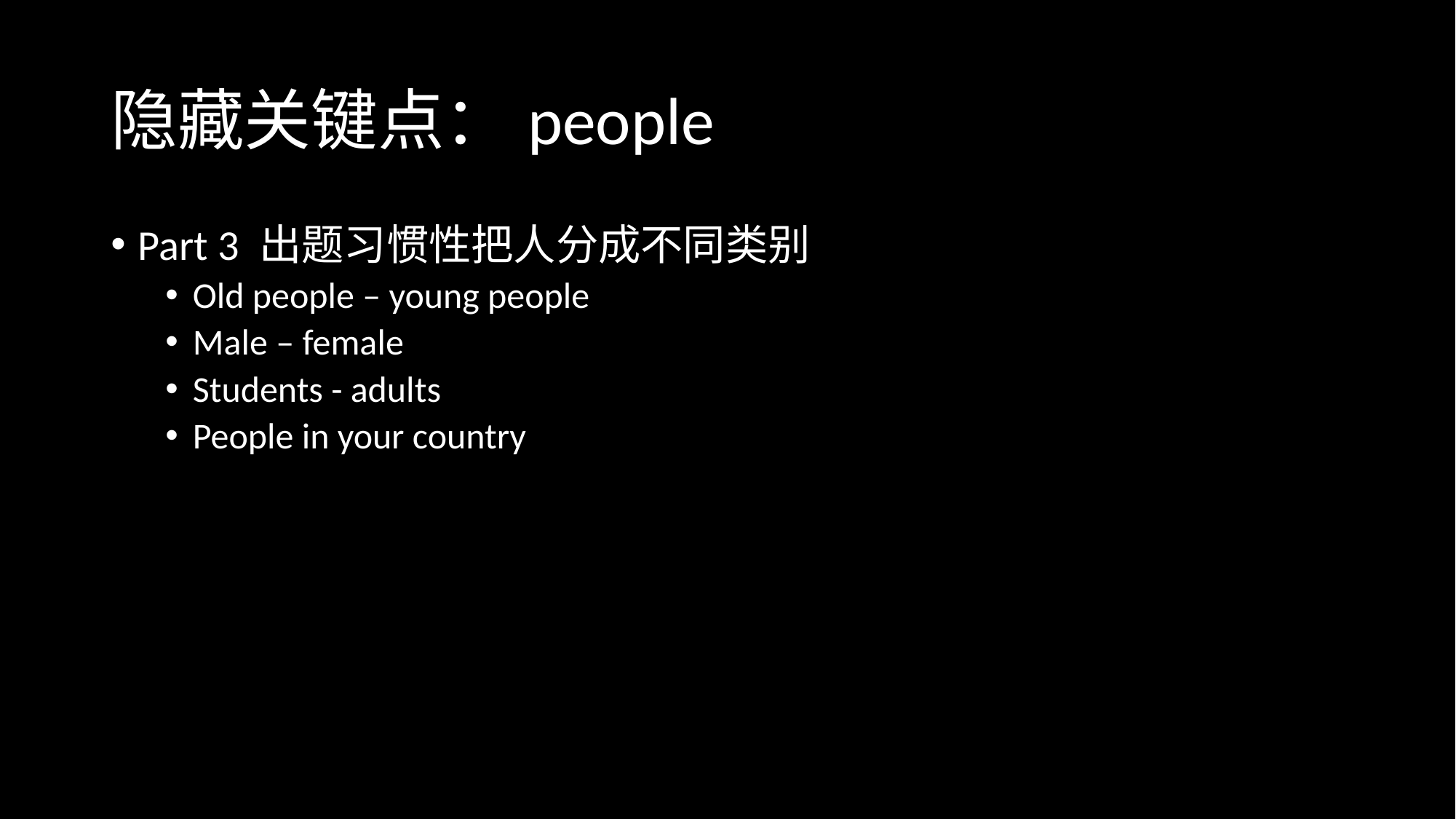

# 隐藏关键点：people
Part 3 出题习惯性把人分成不同类别
Old people – young people
Male – female
Students - adults
People in your country